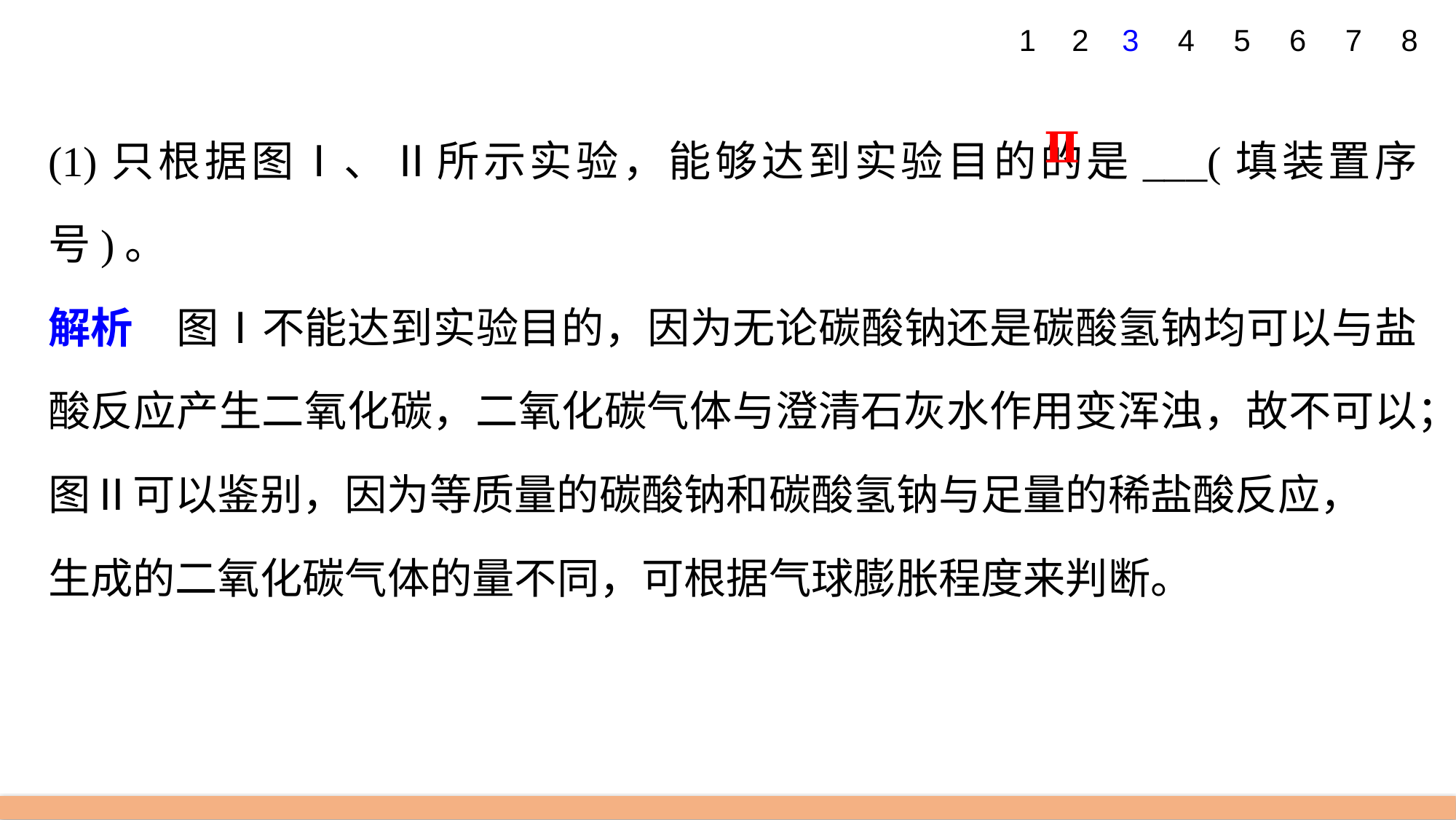

1
2
3
4
5
6
7
8
(1)只根据图Ⅰ、Ⅱ所示实验，能够达到实验目的的是___(填装置序号)。
解析　图Ⅰ不能达到实验目的，因为无论碳酸钠还是碳酸氢钠均可以与盐酸反应产生二氧化碳，二氧化碳气体与澄清石灰水作用变浑浊，故不可以；图Ⅱ可以鉴别，因为等质量的碳酸钠和碳酸氢钠与足量的稀盐酸反应，
生成的二氧化碳气体的量不同，可根据气球膨胀程度来判断。
Ⅱ